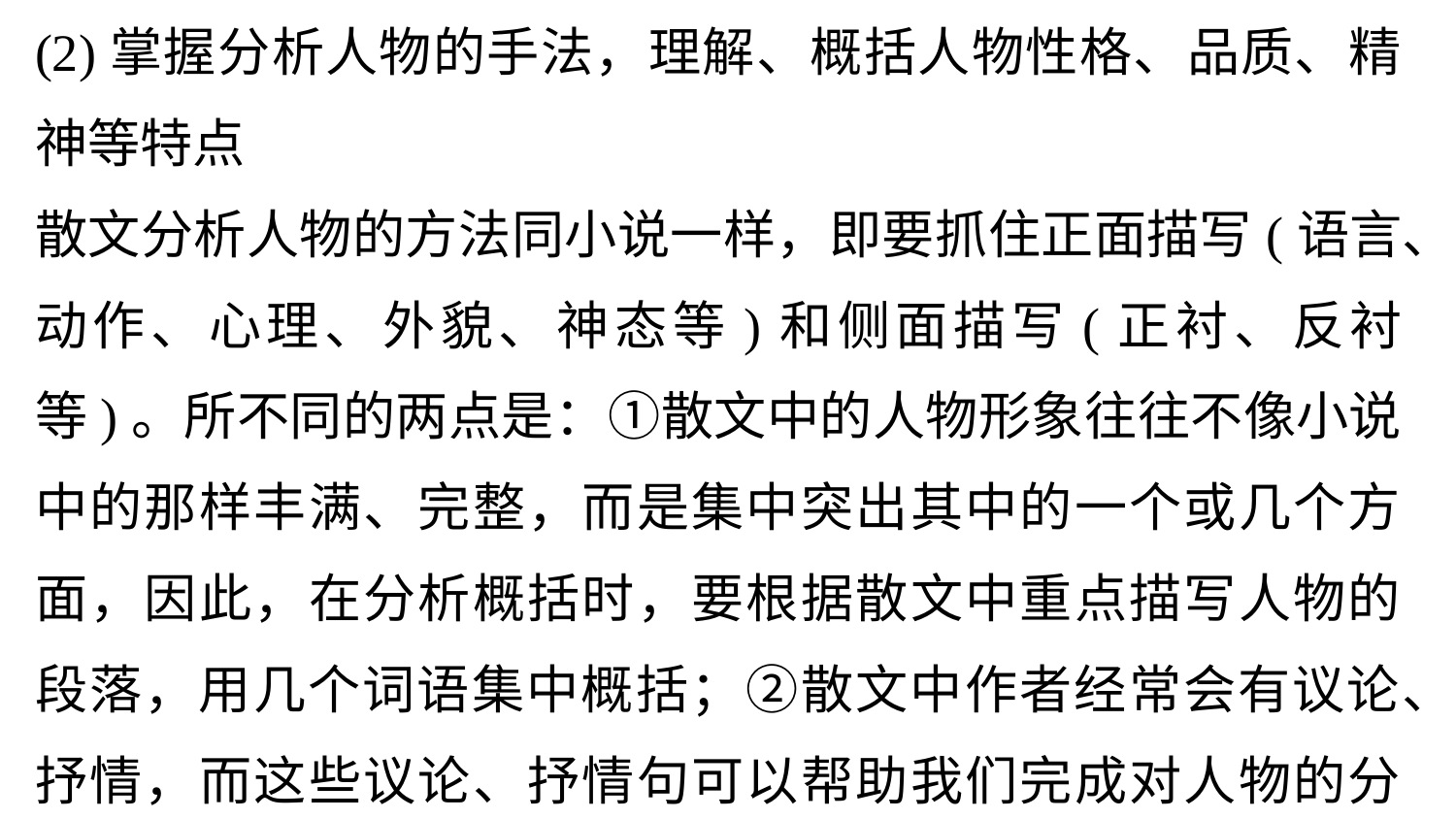

(2)掌握分析人物的手法，理解、概括人物性格、品质、精神等特点
散文分析人物的方法同小说一样，即要抓住正面描写(语言、动作、心理、外貌、神态等)和侧面描写(正衬、反衬等)。所不同的两点是：①散文中的人物形象往往不像小说中的那样丰满、完整，而是集中突出其中的一个或几个方面，因此，在分析概括时，要根据散文中重点描写人物的段落，用几个词语集中概括；②散文中作者经常会有议论、抒情，而这些议论、抒情句可以帮助我们完成对人物的分析、概括。